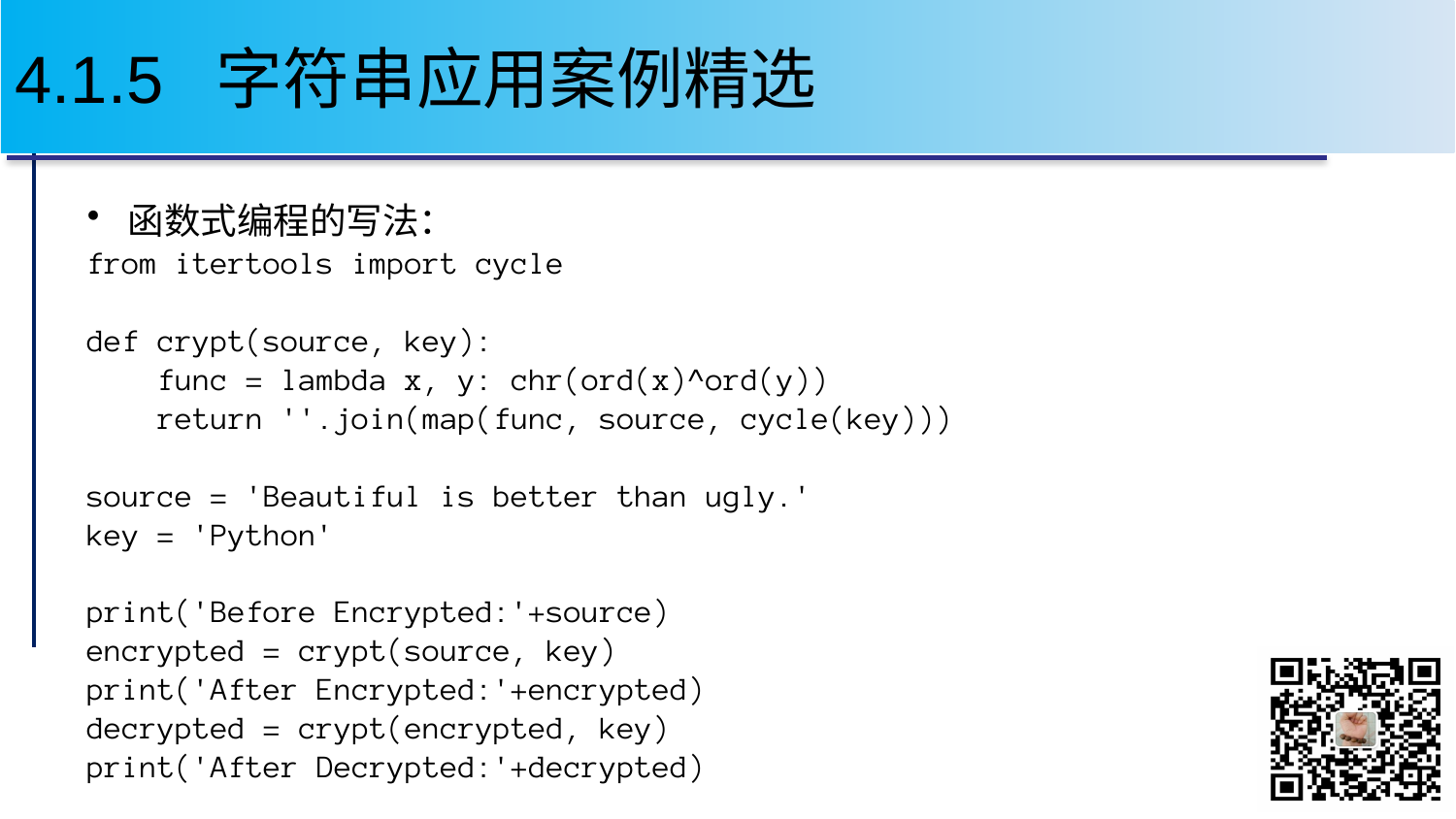

# 4.1.5  字符串应用案例精选
函数式编程的写法：
from itertools import cycle

def crypt(source, key):
    func = lambda x, y: chr(ord(x)^ord(y))
    return ''.join(map(func, source, cycle(key)))

source = 'Beautiful is better than ugly.'
key = 'Python'

print('Before Encrypted:'+source)
encrypted = crypt(source, key)
print('After Encrypted:'+encrypted)
decrypted = crypt(encrypted, key)
print('After Decrypted:'+decrypted)
62